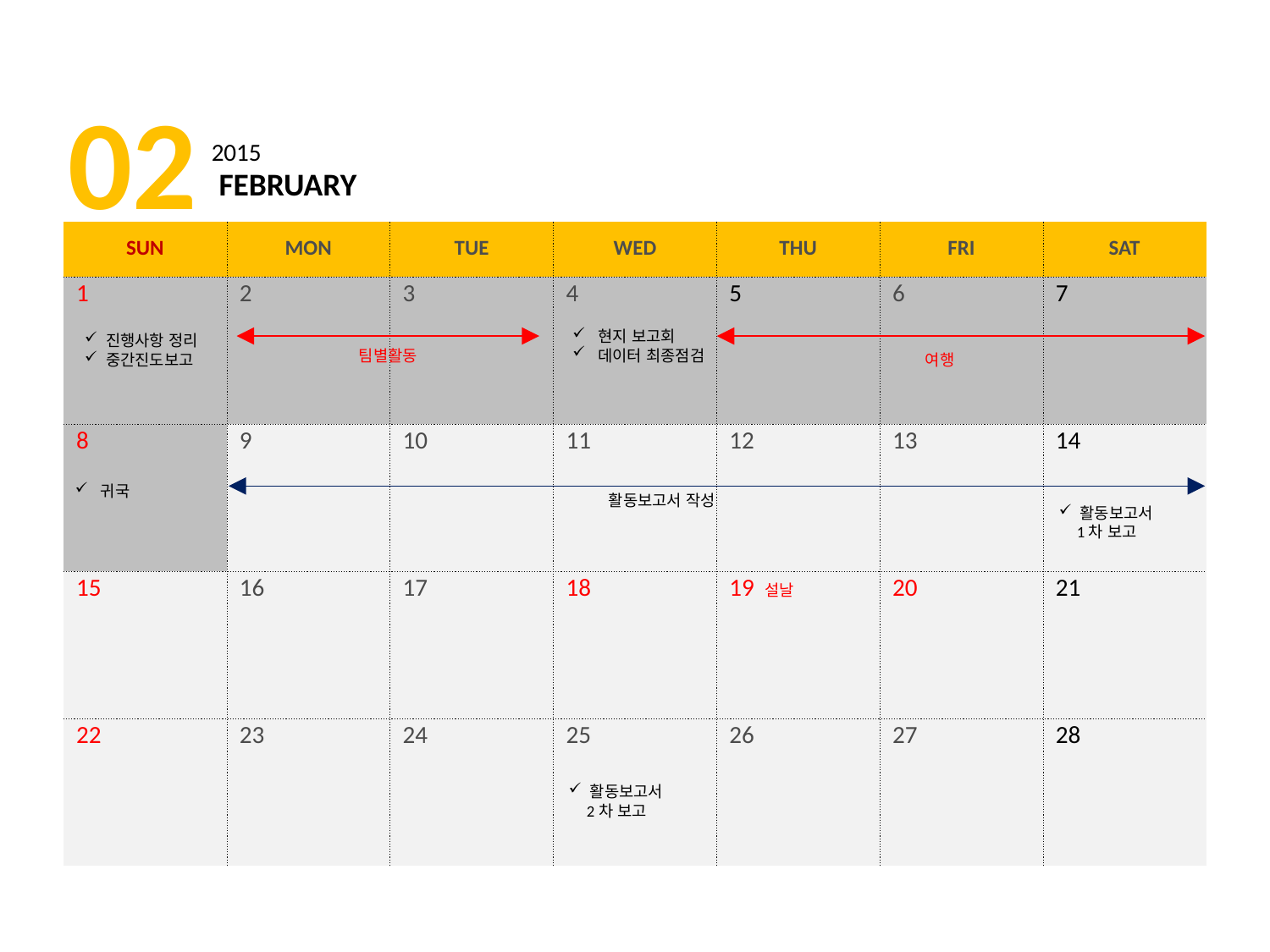

02
2015
FEBRUARY
| SUN | MON | TUE | WED | THU | FRI | SAT |
| --- | --- | --- | --- | --- | --- | --- |
| 1 | 2 | 3 | 4 | 5 | 6 | 7 |
| 8 | 9 | 10 | 11 | 12 | 13 | 14 |
| 15 | 16 | 17 | 18 | 19 설날 | 20 | 21 |
| 22 | 23 | 24 | 25 | 26 | 27 | 28 |
  현지 보고회
  데이터 최종점검
 진행사항 정리
 중간진도보고
팀별활동
여행
  귀국
 활동보고서 작성
 활동보고서
     1차 보고
 활동보고서
     2차 보고